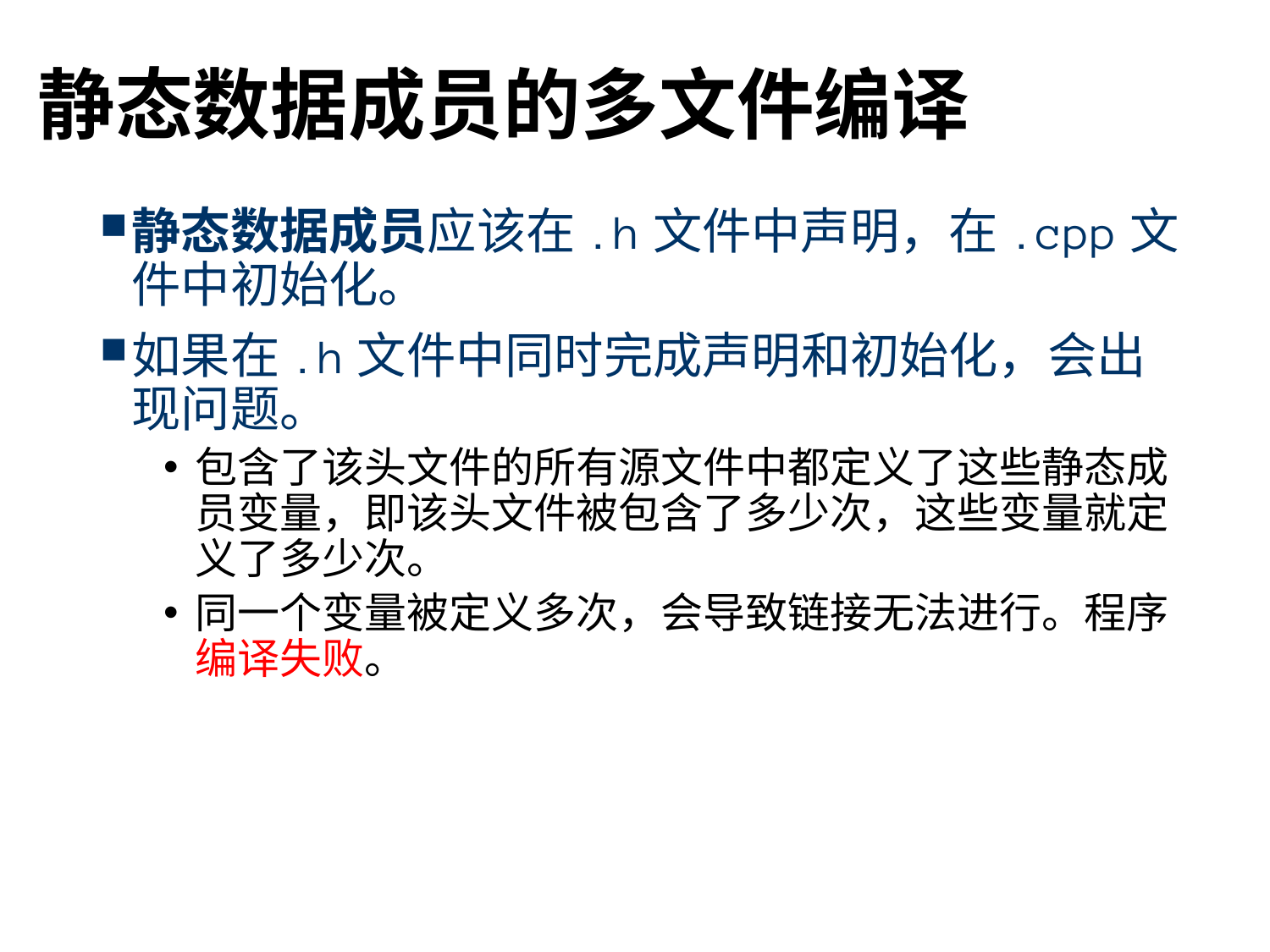

# 静态数据成员的多文件编译
静态数据成员应该在.h文件中声明，在.cpp文件中初始化。
如果在.h文件中同时完成声明和初始化，会出现问题。
包含了该头文件的所有源文件中都定义了这些静态成员变量，即该头文件被包含了多少次，这些变量就定义了多少次。
同一个变量被定义多次，会导致链接无法进行。程序编译失败。